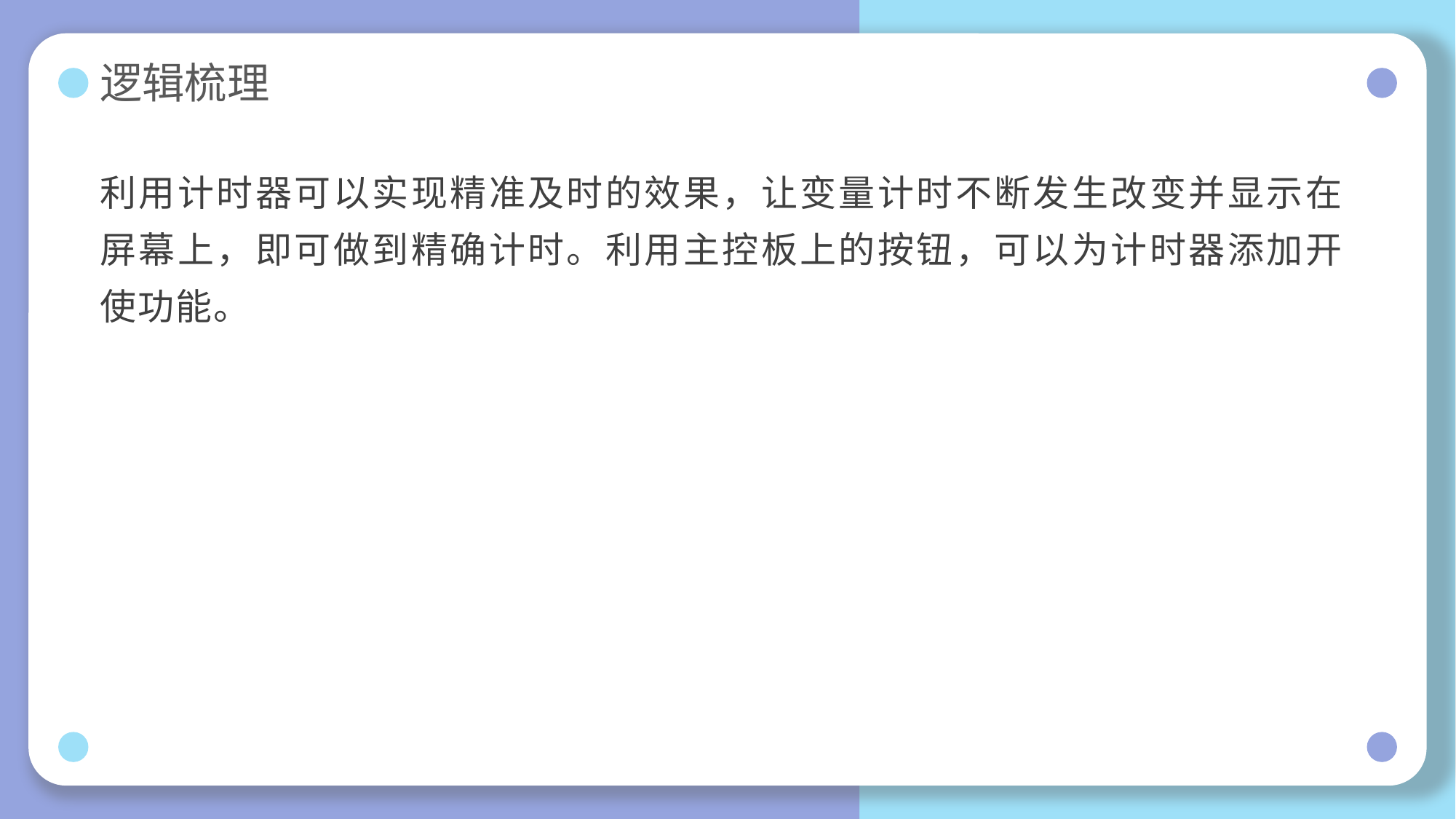

# 逻辑梳理
利用计时器可以实现精准及时的效果，让变量计时不断发生改变并显示在屏幕上，即可做到精确计时。利用主控板上的按钮，可以为计时器添加开使功能。